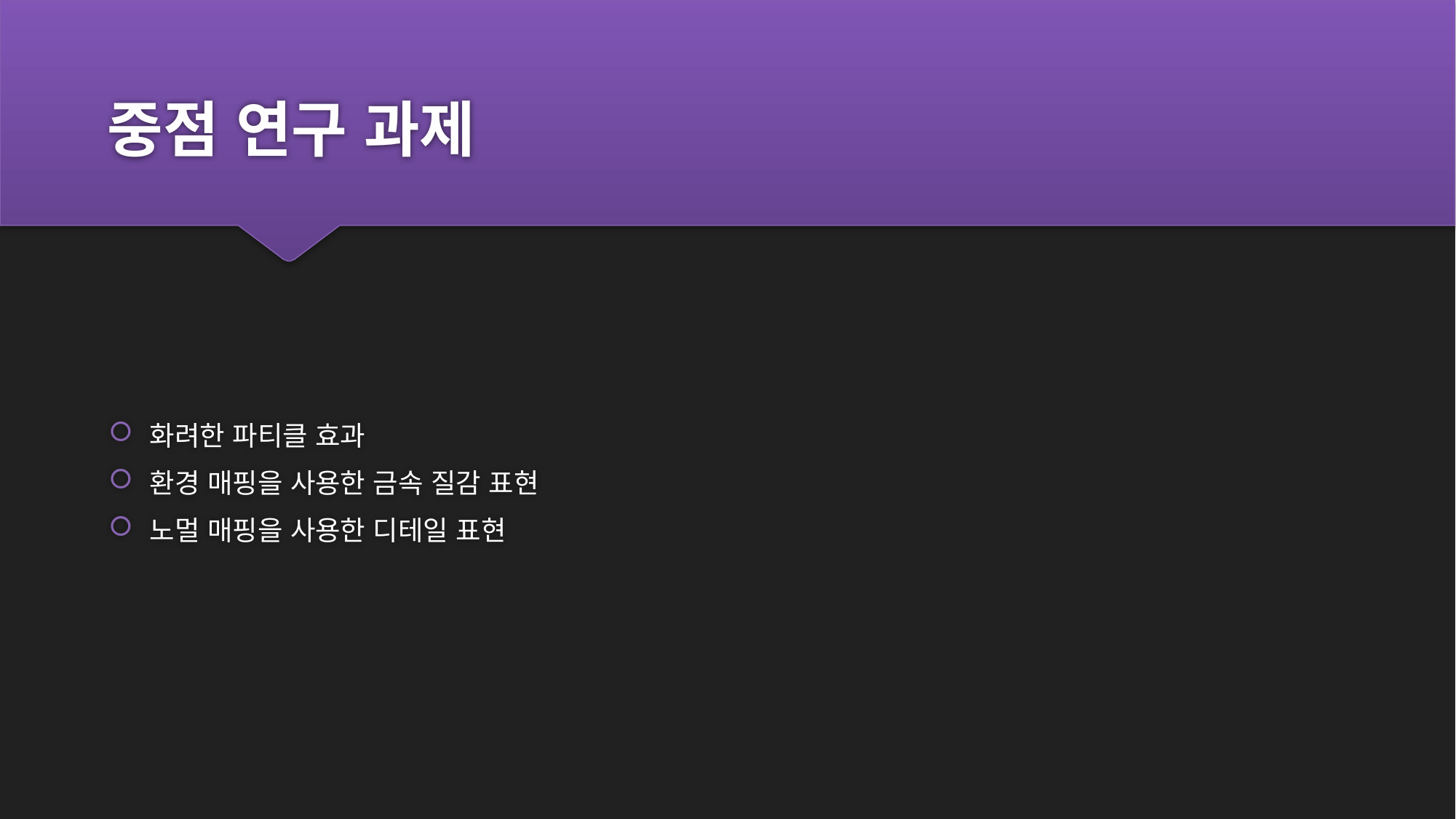

# 중점 연구 과제
화려한 파티클 효과
환경 매핑을 사용한 금속 질감 표현
노멀 매핑을 사용한 디테일 표현